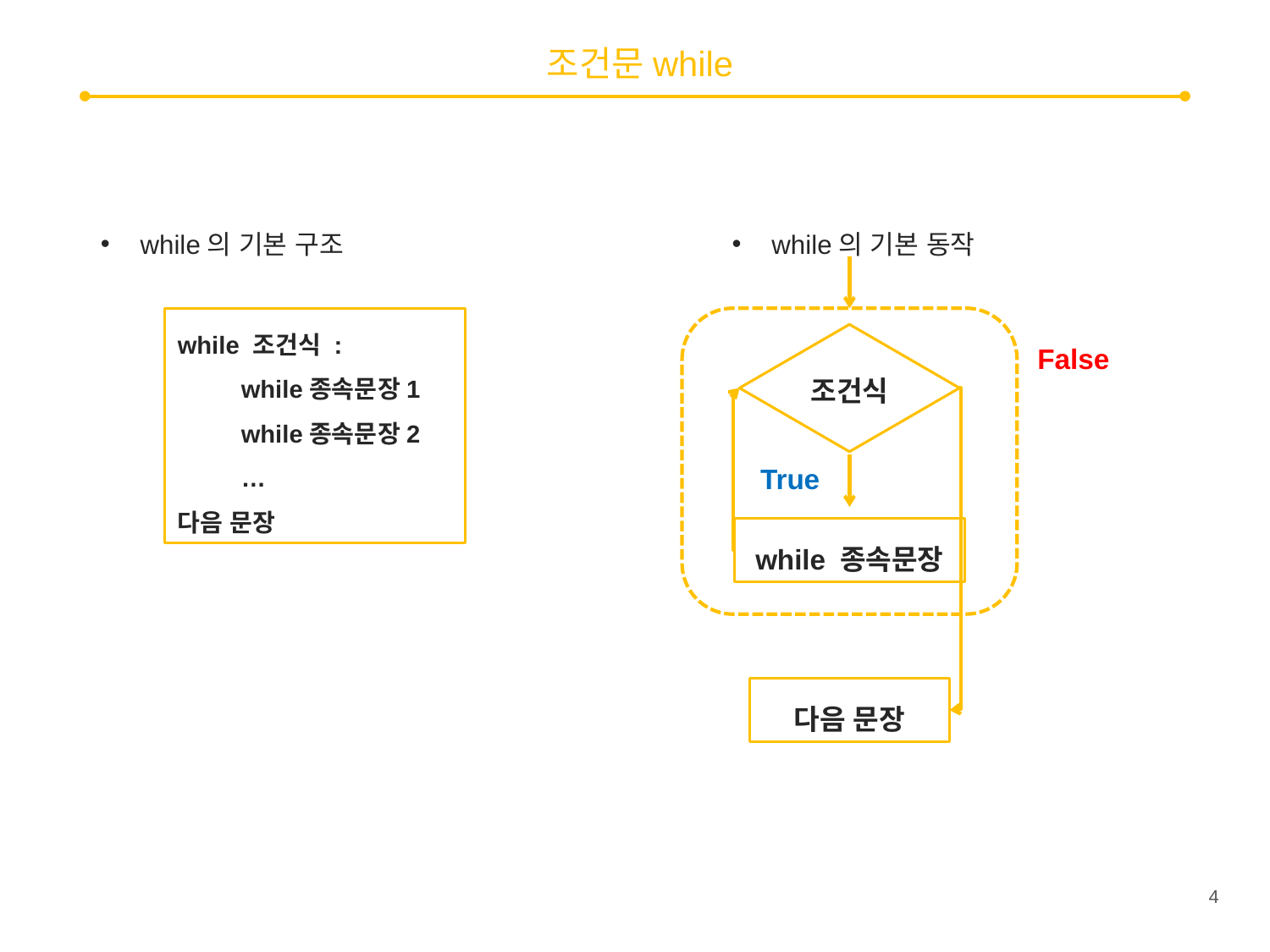

# 조건문while
while의 기본 구조
while의 기본 동작
while 조건식 :
while종속문장1
while종속문장2
…
다음 문장

False

조건식
True
while 종속문장
다음 문장